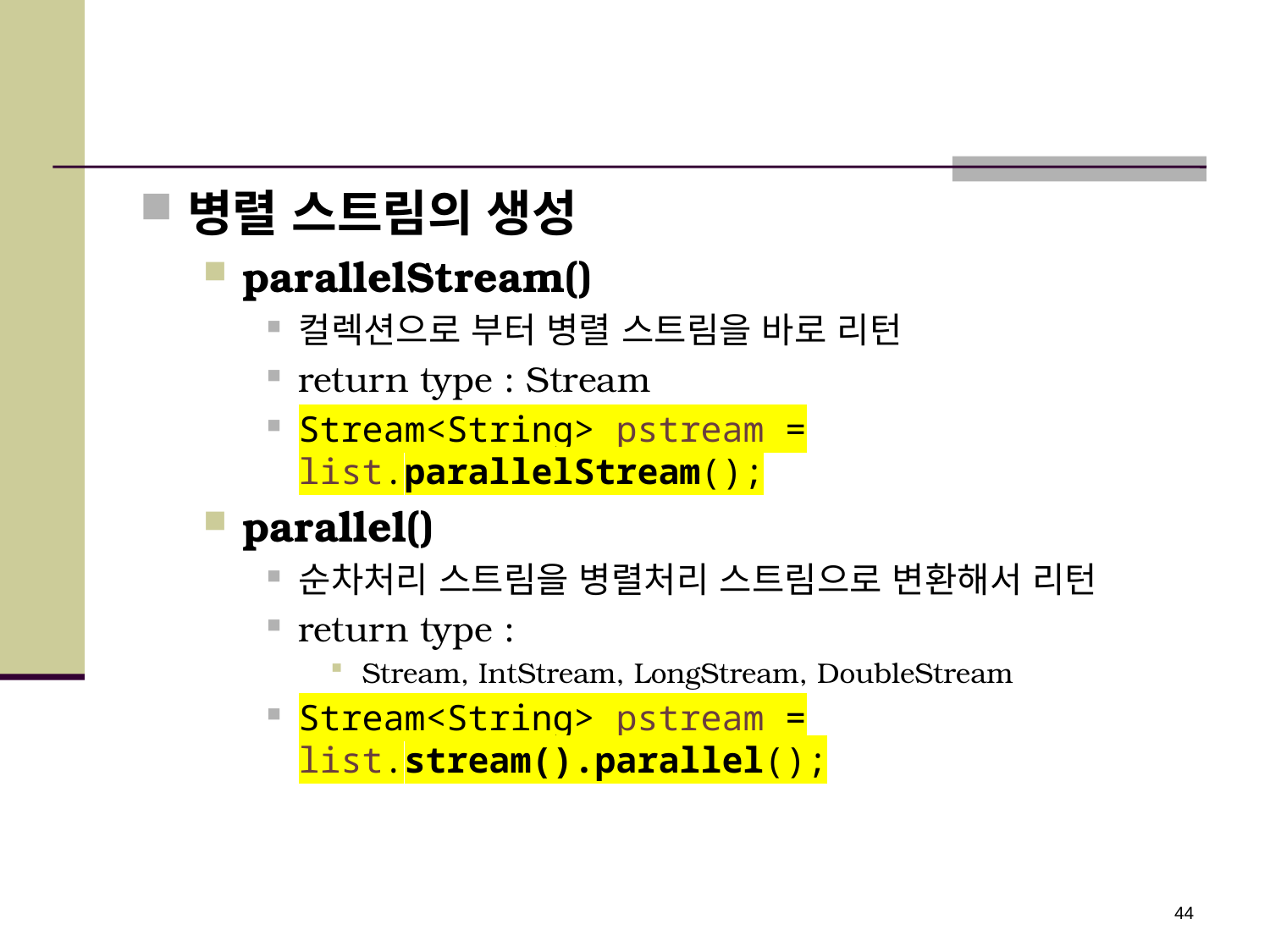

#
병렬 스트림의 생성
parallelStream()
컬렉션으로 부터 병렬 스트림을 바로 리턴
return type : Stream
Stream<String> pstream = list.parallelStream();
parallel()
순차처리 스트림을 병렬처리 스트림으로 변환해서 리턴
return type :
Stream, IntStream, LongStream, DoubleStream
Stream<String> pstream = list.stream().parallel();

44